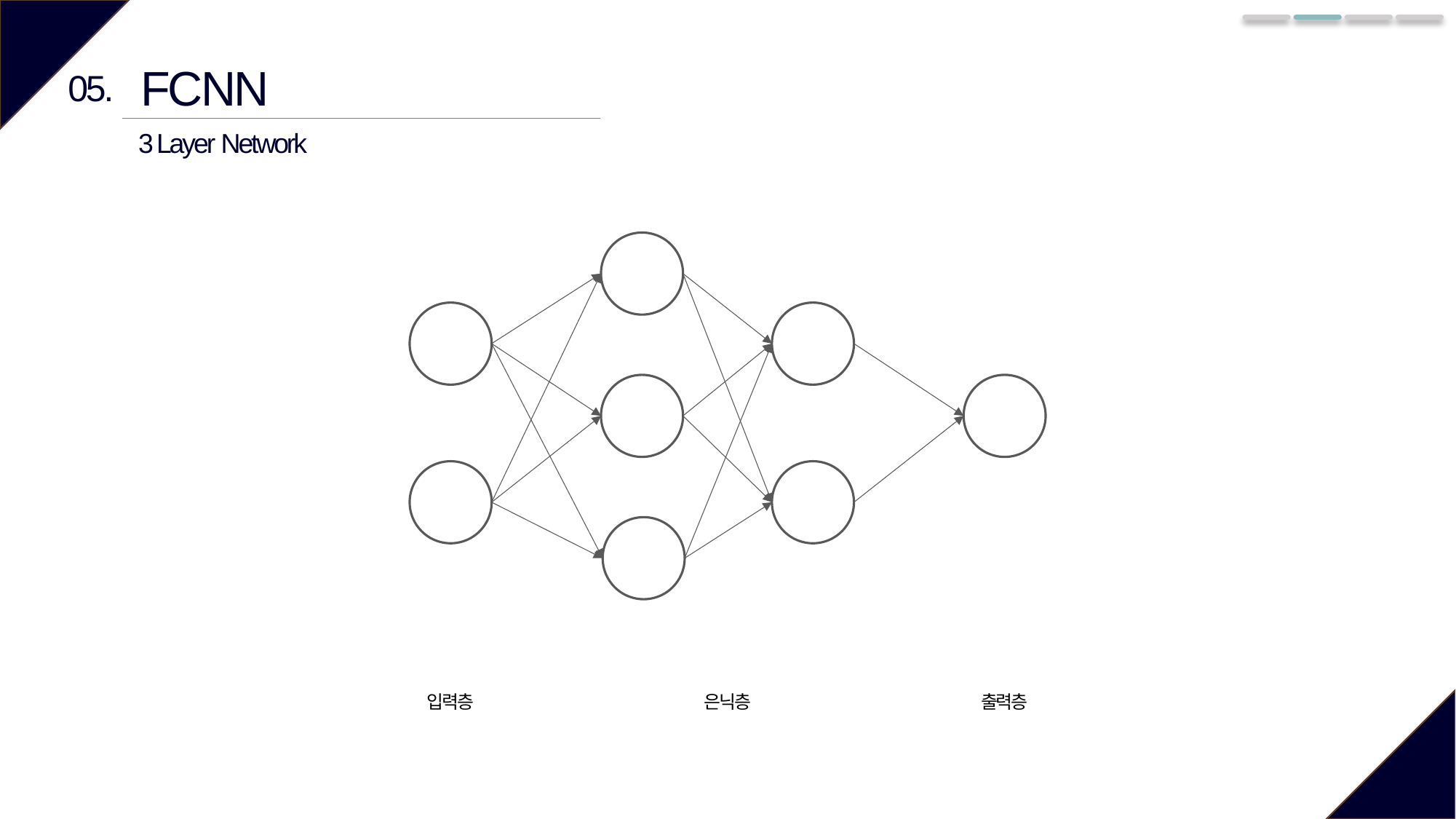

FCNN
05.
3 Layer Network

은닉층
출력층
입력층